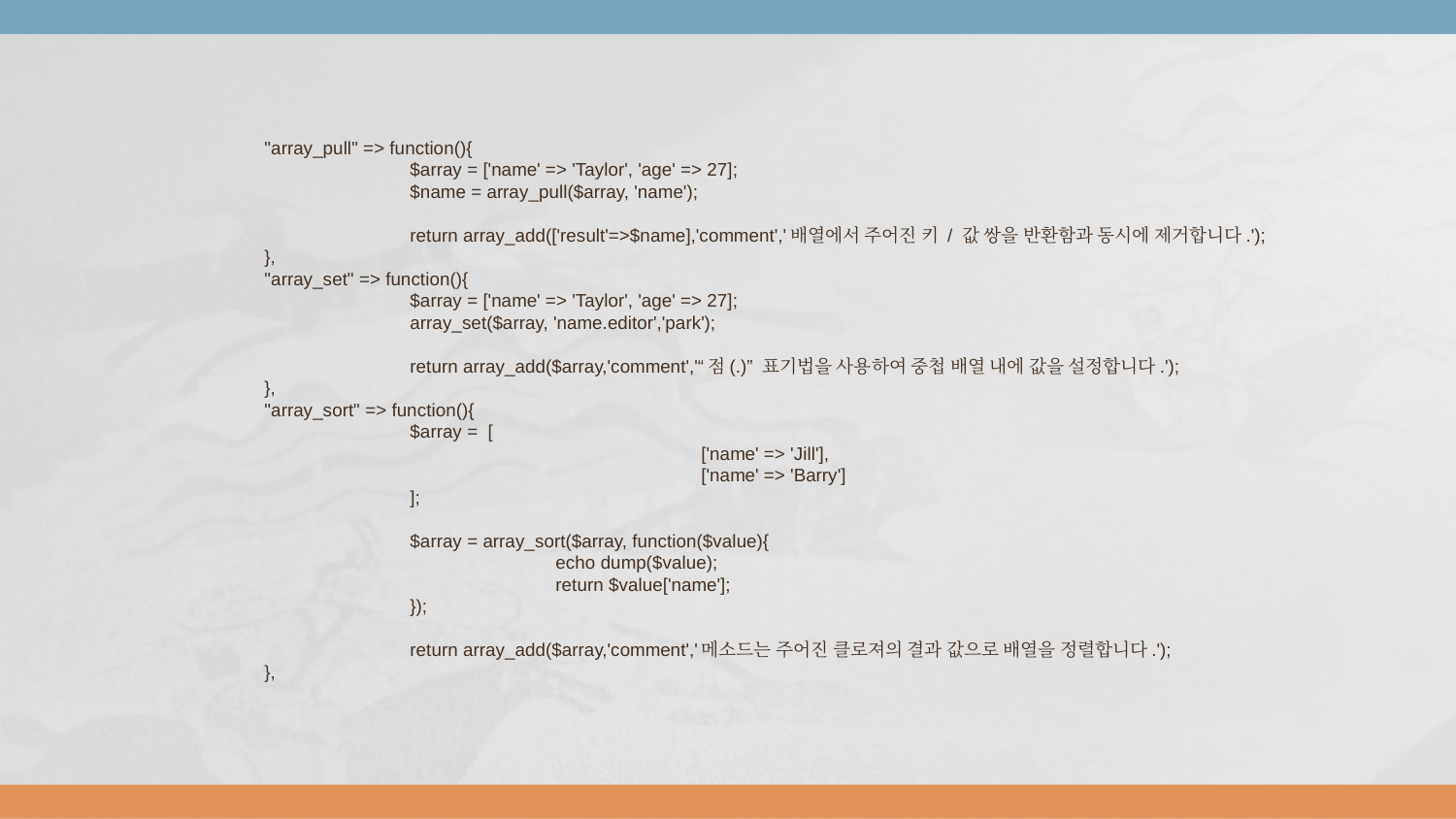

"array_pull" => function(){
			$array = ['name' => 'Taylor', 'age' => 27];
			$name = array_pull($array, 'name');

			return array_add(['result'=>$name],'comment','배열에서 주어진 키 / 값 쌍을 반환함과 동시에 제거합니다.');
		},
		"array_set" => function(){
			$array = ['name' => 'Taylor', 'age' => 27];
			array_set($array, 'name.editor','park');

			return array_add($array,'comment','“점(.)” 표기법을 사용하여 중첩 배열 내에 값을 설정합니다.');
		},
		"array_sort" => function(){
			$array =  [
					['name' => 'Jill'],
					['name' => 'Barry']
			];

			$array = array_sort($array, function($value){
				echo dump($value);
				return $value['name'];
			});

			return array_add($array,'comment','메소드는 주어진 클로져의 결과 값으로 배열을 정렬합니다.');
		},